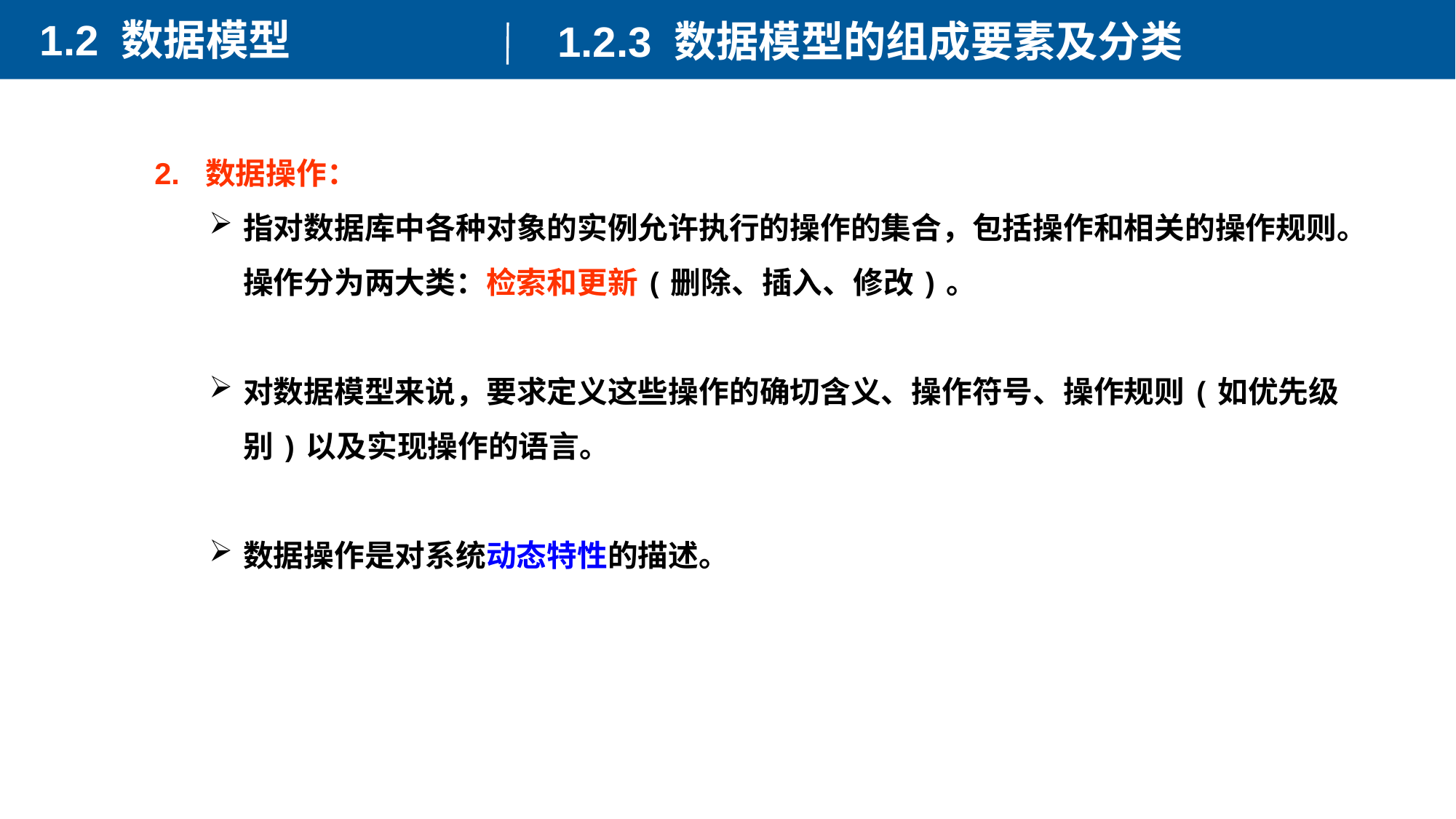

1.2 数据模型
1.2.3 数据模型的组成要素及分类
2. 数据操作：
指对数据库中各种对象的实例允许执行的操作的集合，包括操作和相关的操作规则。操作分为两大类：检索和更新(删除、插入、修改)。

对数据模型来说，要求定义这些操作的确切含义、操作符号、操作规则(如优先级别)以及实现操作的语言。

数据操作是对系统动态特性的描述。